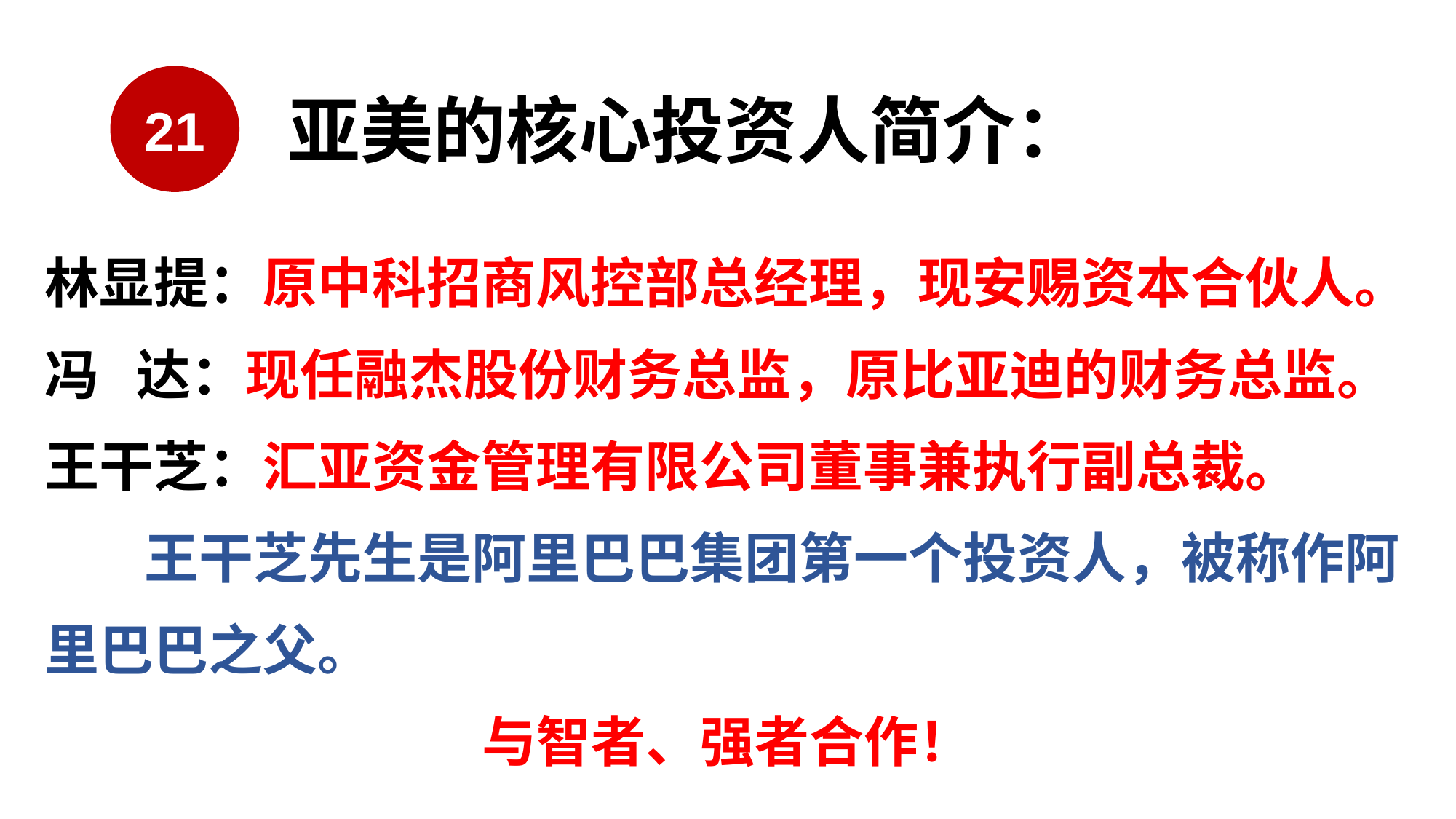

21
亚美的核心投资人简介：
林显提：原中科招商风控部总经理，现安赐资本合伙人。
冯   达：现任融杰股份财务总监，原比亚迪的财务总监。
王干芝：汇亚资金管理有限公司董事兼执行副总裁。
       王干芝先生是阿里巴巴集团第一个投资人，被称作阿里巴巴之父。
与智者、强者合作！